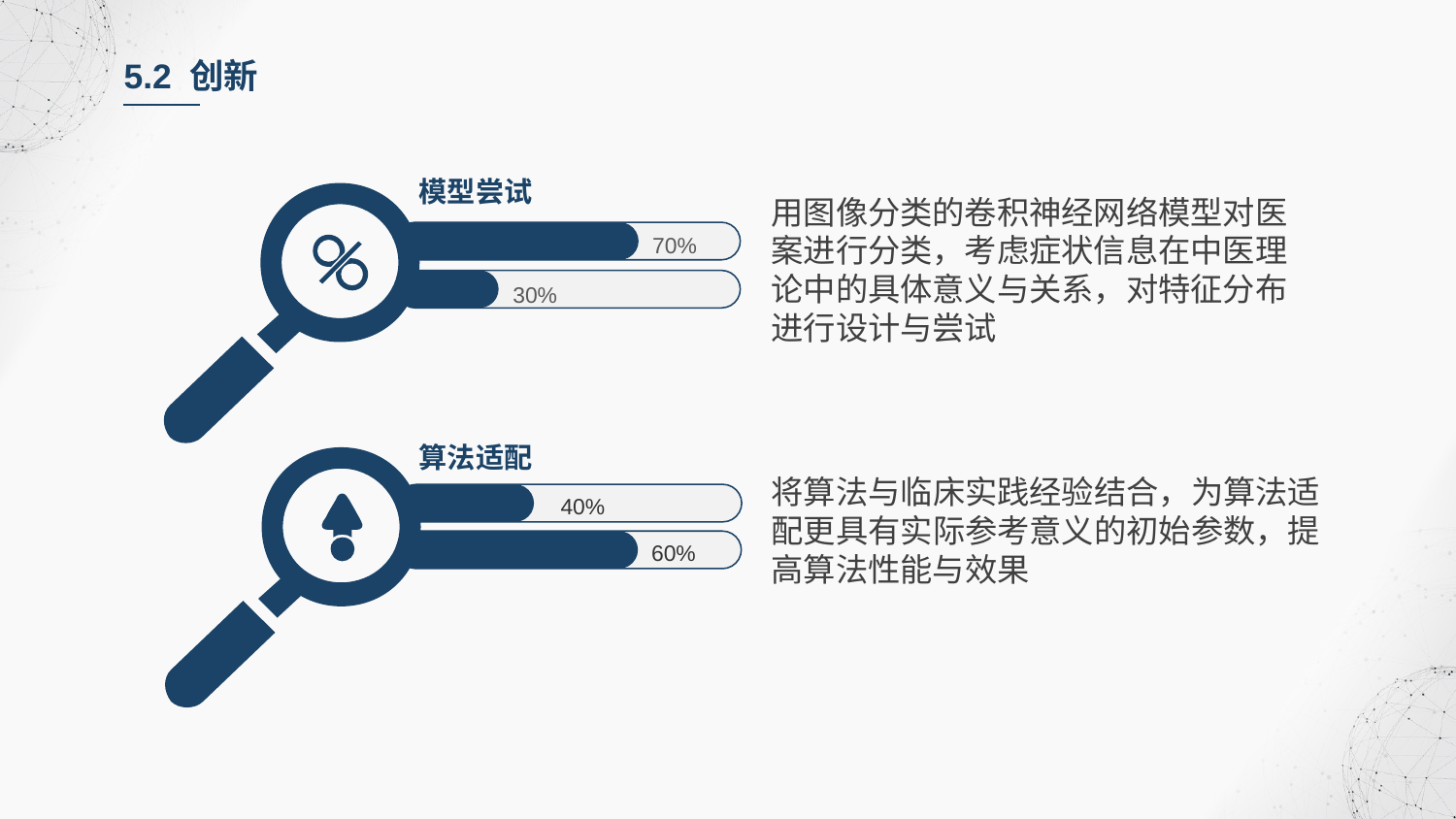

5.2 创新
模型尝试

用图像分类的卷积神经网络模型对医案进行分类，考虑症状信息在中医理论中的具体意义与关系，对特征分布进行设计与尝试
70%

30%

算法适配

将算法与临床实践经验结合，为算法适配更具有实际参考意义的初始参数，提高算法性能与效果
40%

60%